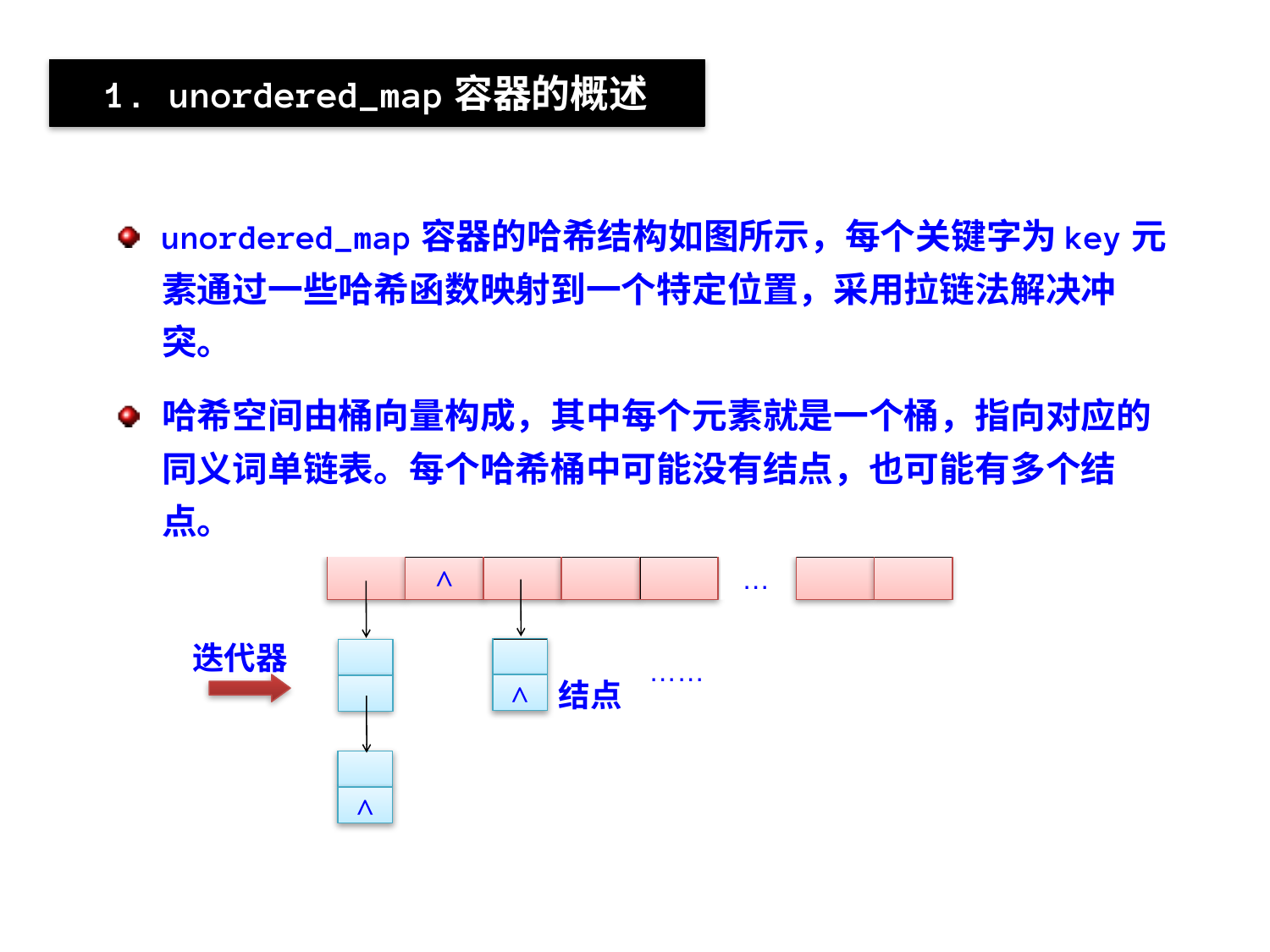

1. unordered_map容器的概述
unordered_map容器的哈希结构如图所示，每个关键字为key元素通过一些哈希函数映射到一个特定位置，采用拉链法解决冲突。
哈希空间由桶向量构成，其中每个元素就是一个桶，指向对应的同义词单链表。每个哈希桶中可能没有结点，也可能有多个结点。
桶向量

∧

…

迭代器

……

∧
结点

∧